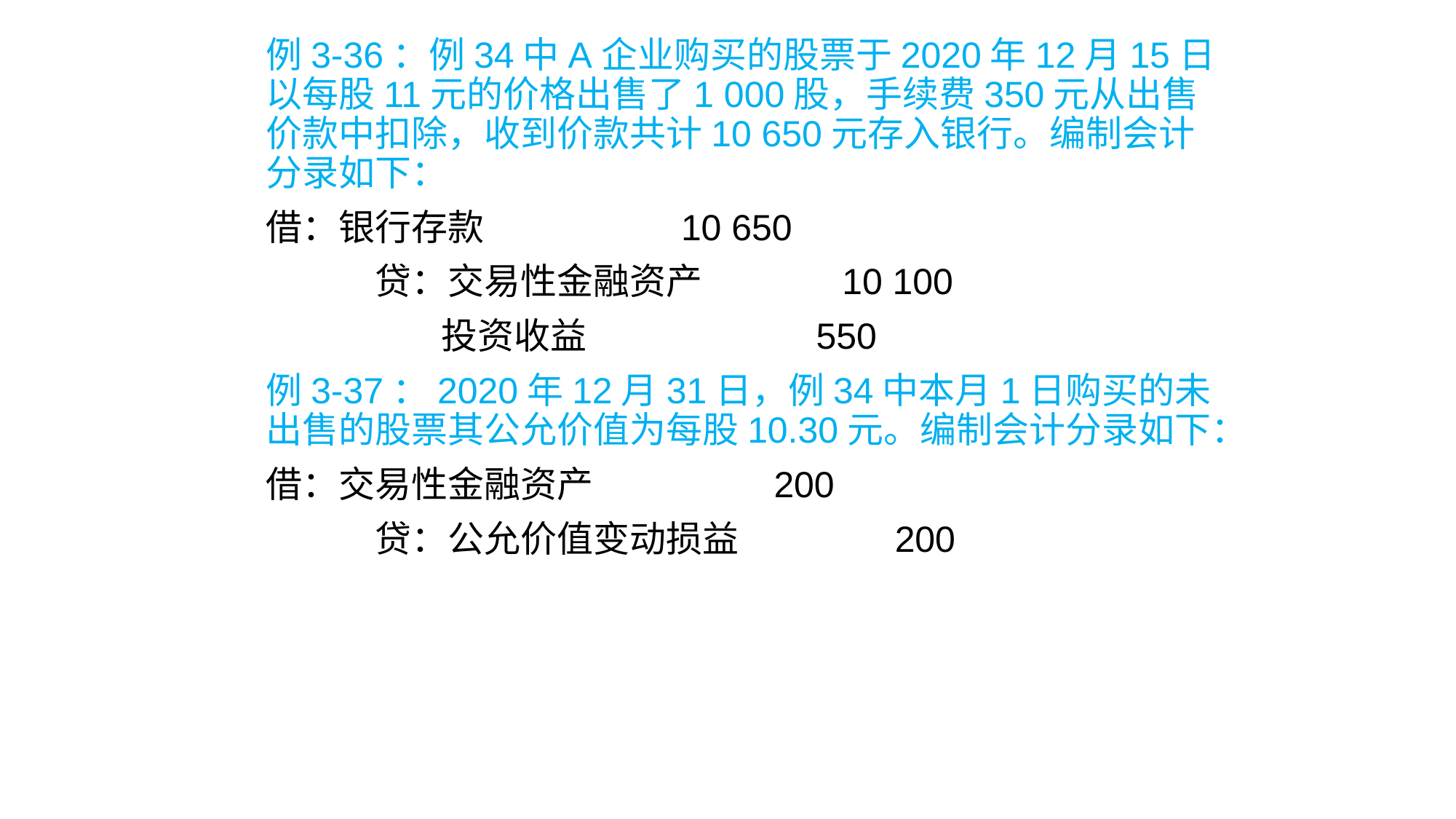

例3-36：例34中A企业购买的股票于2020年12月15日以每股11元的价格出售了1 000股，手续费350元从出售价款中扣除，收到价款共计10 650元存入银行。编制会计分录如下：
借：银行存款                       10 650
  	贷：交易性金融资产                10 100
      	       投资收益                           550
例3-37：2020年12月31日，例34中本月1日购买的未出售的股票其公允价值为每股10.30元。编制会计分录如下：
借：交易性金融资产                     200
  	贷：公允价值变动损益                  200